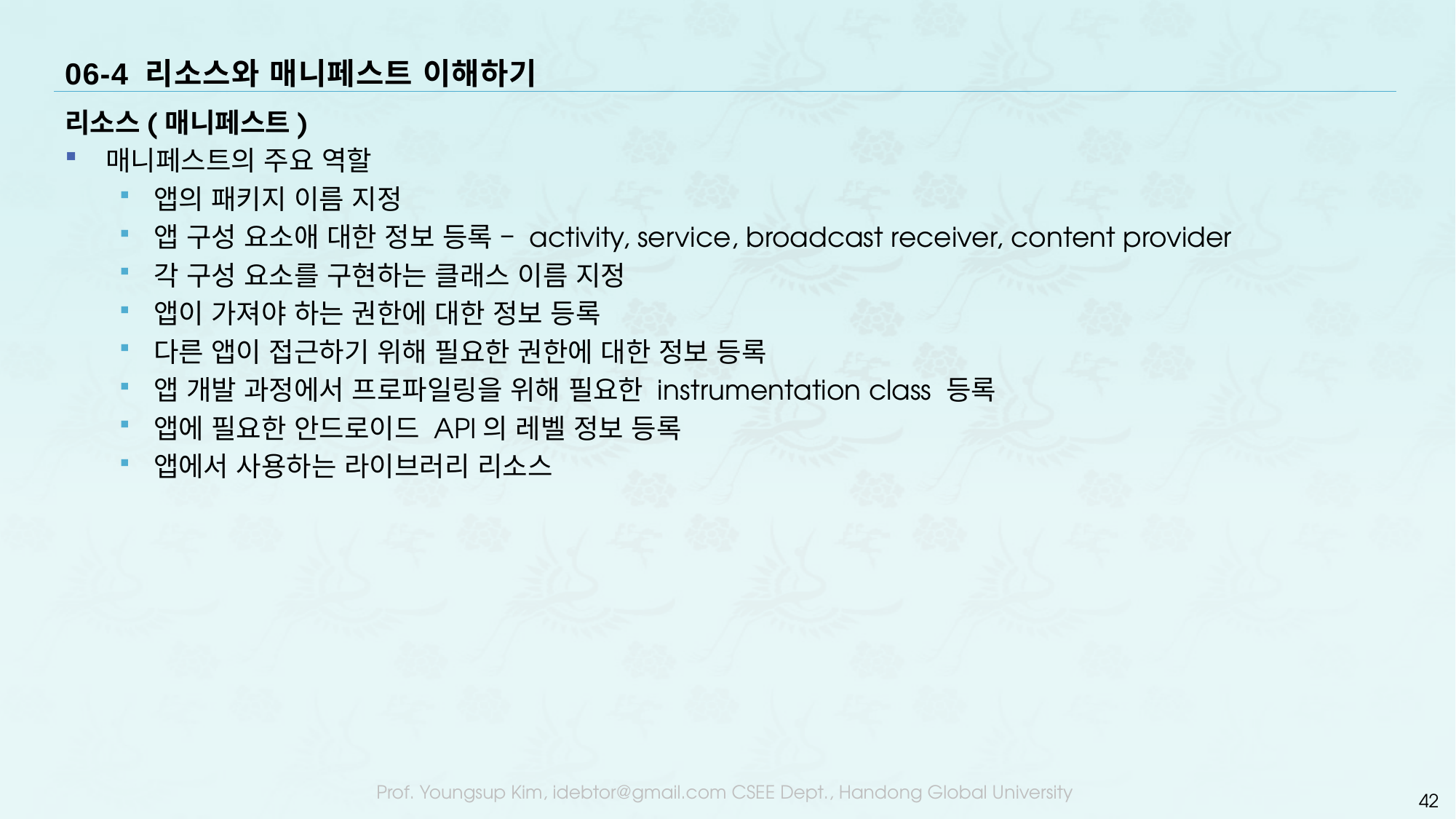

# 06-4 리소스와 매니페스트 이해하기
리소스(매니페스트)
매니페스트의 주요 역할
앱의 패키지 이름 지정
앱 구성 요소애 대한 정보 등록 – activity, service, broadcast receiver, content provider
각 구성 요소를 구현하는 클래스 이름 지정
앱이 가져야 하는 권한에 대한 정보 등록
다른 앱이 접근하기 위해 필요한 권한에 대한 정보 등록
앱 개발 과정에서 프로파일링을 위해 필요한 instrumentation class 등록
앱에 필요한 안드로이드 API의 레벨 정보 등록
앱에서 사용하는 라이브러리 리소스

42